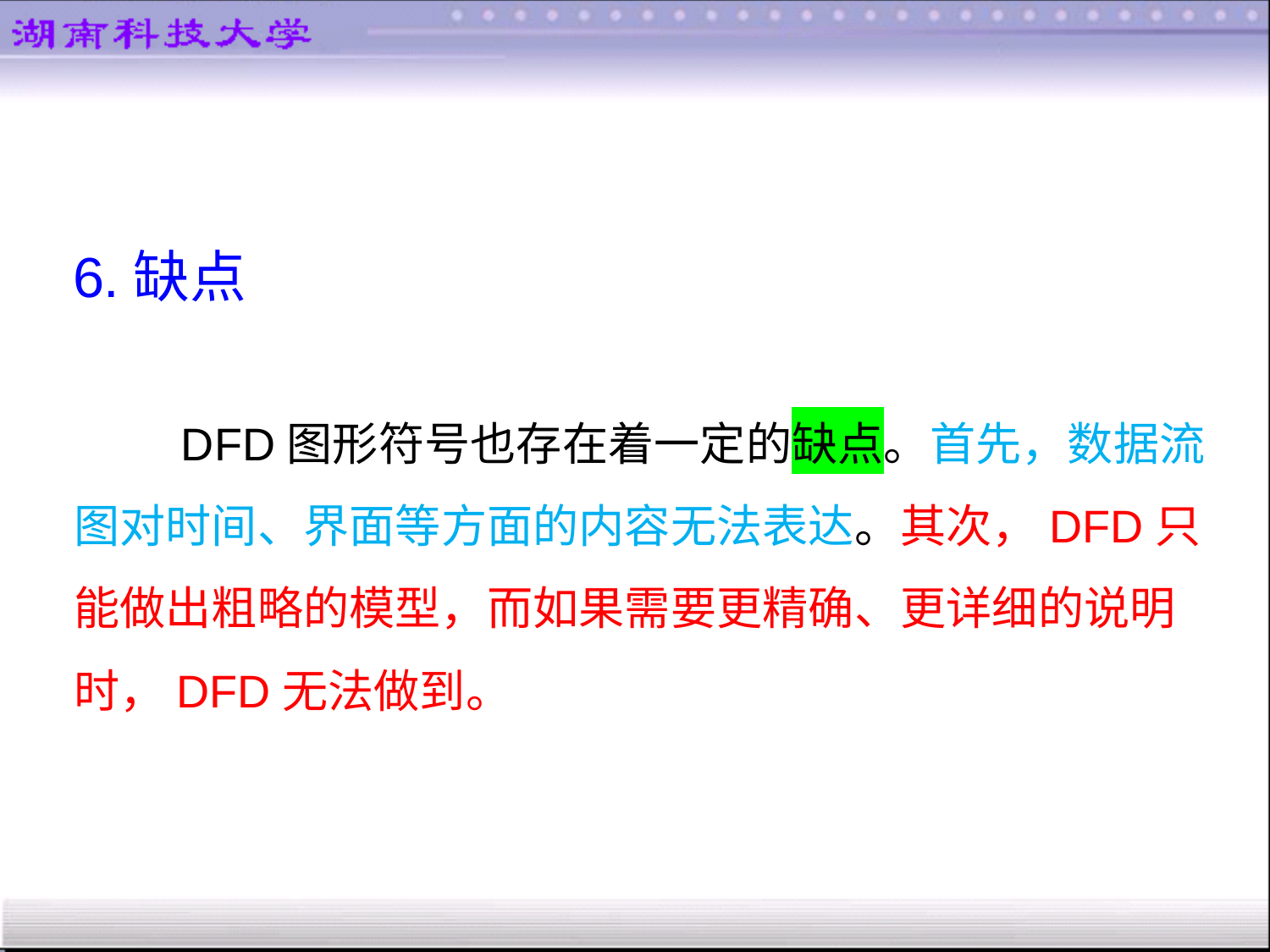

6.缺点

         DFD图形符号也存在着一定的缺点。首先，数据流图对时间、界面等方面的内容无法表达。其次，DFD只能做出粗略的模型，而如果需要更精确、更详细的说明时，DFD无法做到。